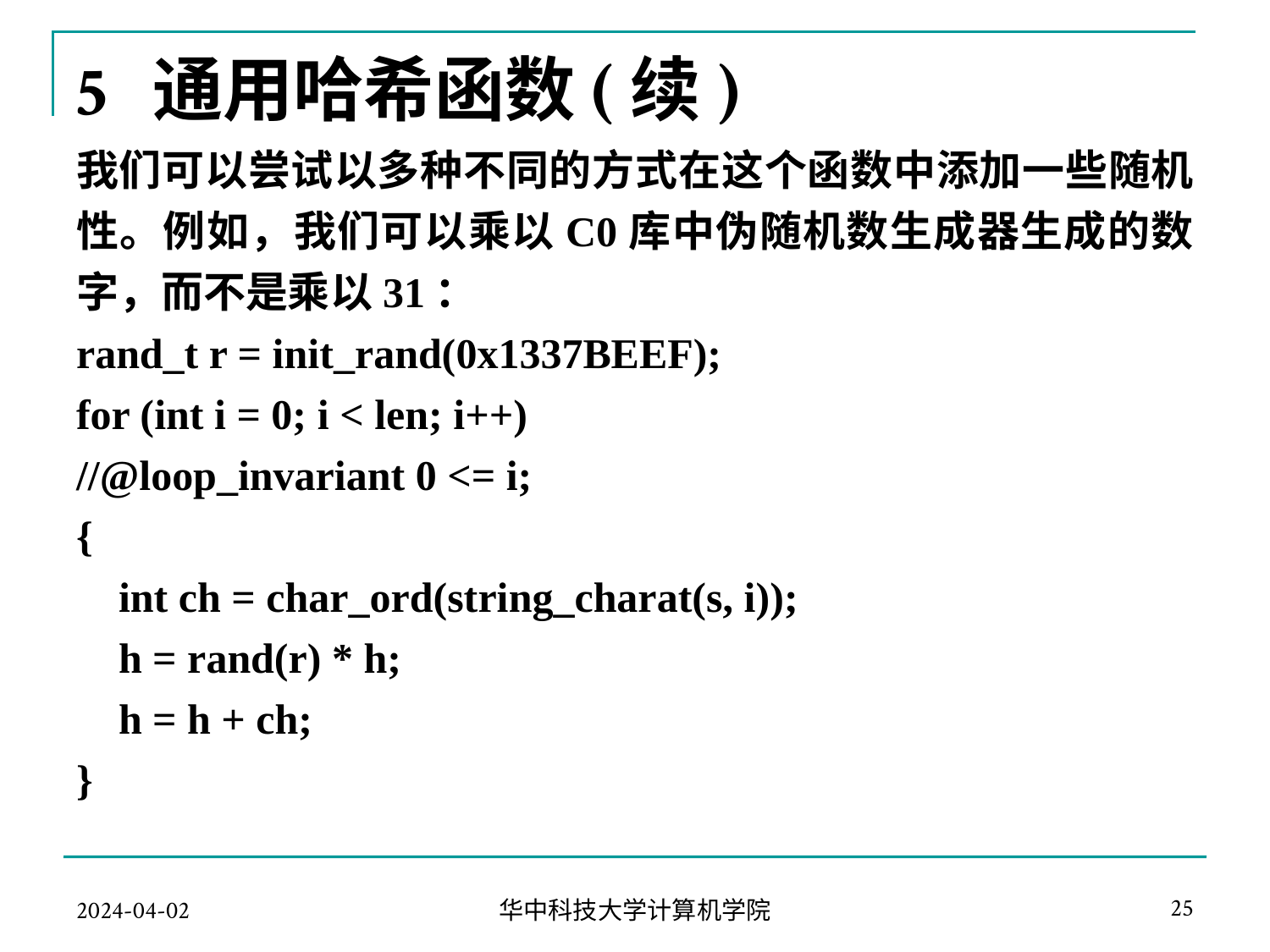

# 5  通用哈希函数(续)
我们可以尝试以多种不同的方式在这个函数中添加一些随机性。例如，我们可以乘以C0库中伪随机数生成器生成的数字，而不是乘以31：
rand_t r = init_rand(0x1337BEEF);
for (int i = 0; i < len; i++)
//@loop_invariant 0 <= i;
{
    int ch = char_ord(string_charat(s, i));
    h = rand(r) * h;
    h = h + ch;
}
2024-04-02
25
华中科技大学计算机学院